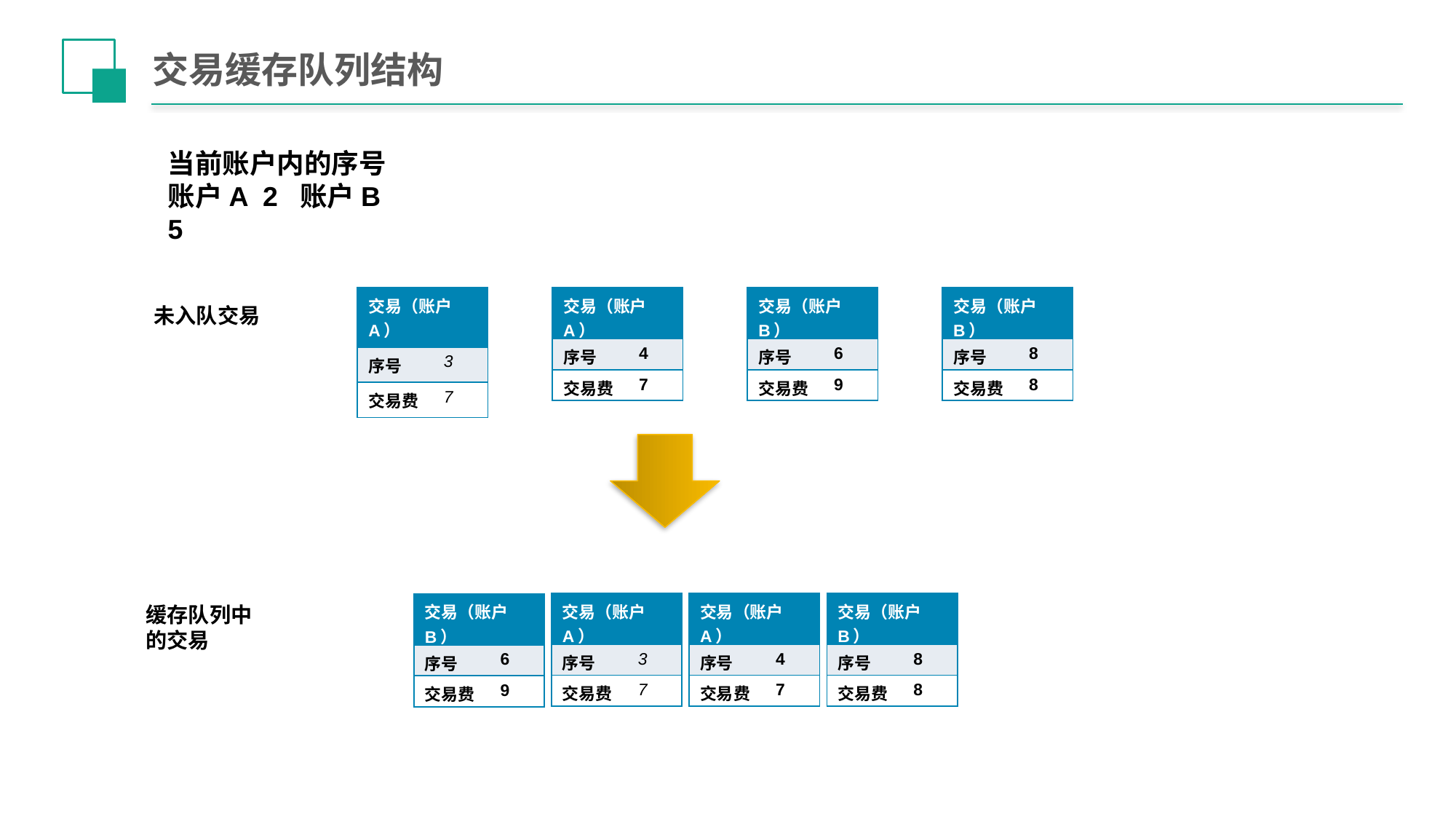

# 交易缓存队列结构
当前账户内的序号
账户A  2  账户B  5
| 交易（账户A） |  |
| --- | --- |
| 序号 | 3 |
| 交易费 | 7 |
| 交易（账户A） |  |
| --- | --- |
| 序号 | 4 |
| 交易费 | 7 |
| 交易（账户B） |  |
| --- | --- |
| 序号 | 6 |
| 交易费 | 9 |
| 交易（账户B） |  |
| --- | --- |
| 序号 | 8 |
| 交易费 | 8 |
未入队交易

| 交易（账户A） |  |
| --- | --- |
| 序号 | 3 |
| 交易费 | 7 |
| 交易（账户A） |  |
| --- | --- |
| 序号 | 4 |
| 交易费 | 7 |
| 交易（账户B） |  |
| --- | --- |
| 序号 | 8 |
| 交易费 | 8 |
| 交易（账户B） |  |
| --- | --- |
| 序号 | 6 |
| 交易费 | 9 |
缓存队列中的交易